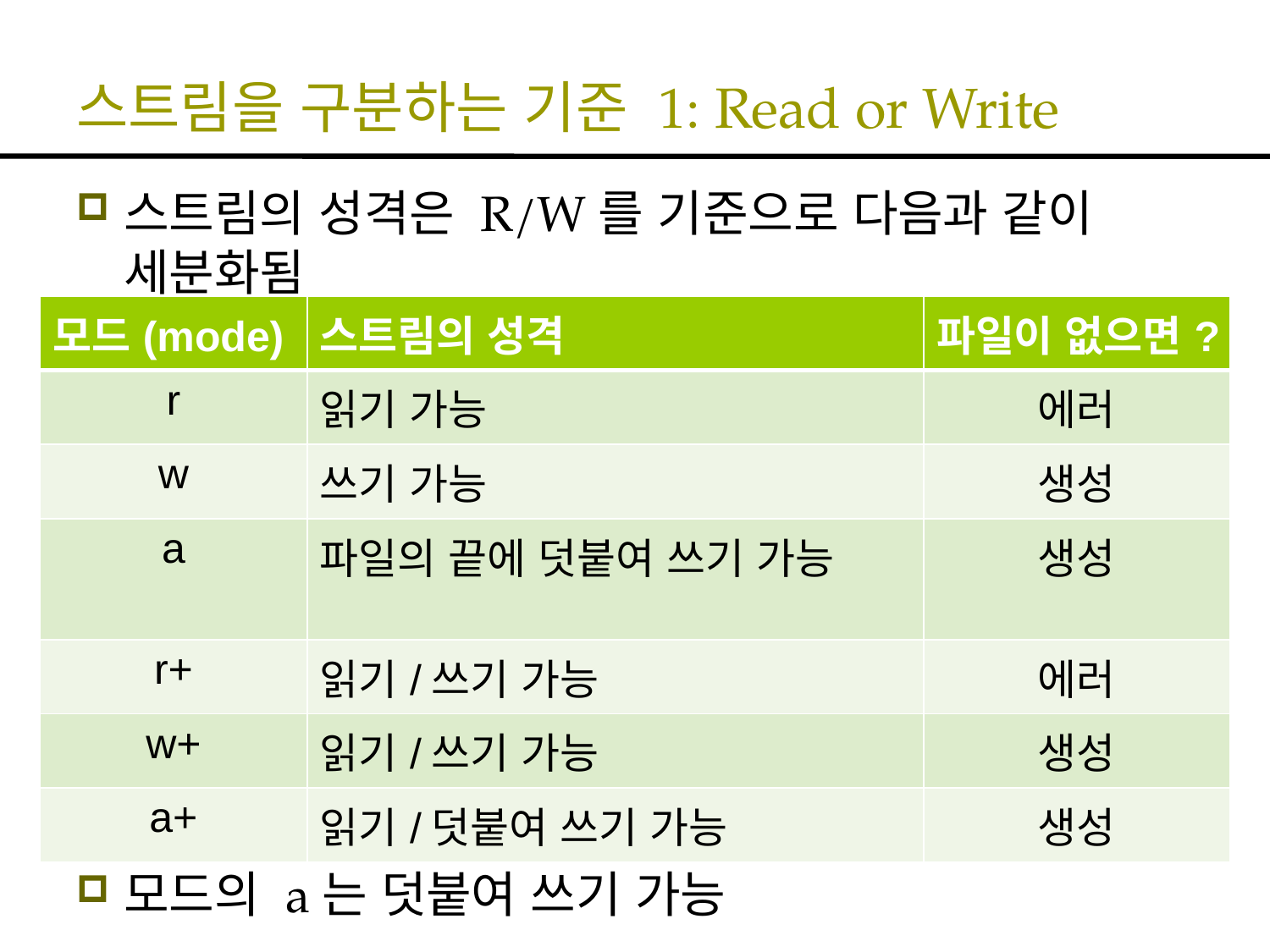

# 스트림을 구분하는 기준 1: Read or Write
스트림의 성격은 R/W를 기준으로 다음과 같이 세분화됨

모드의 +는 읽기/쓰기 모두 가능
모드의 a는 덧붙여 쓰기 가능
| 모드(mode) | 스트림의 성격 | 파일이 없으면? |
| --- | --- | --- |
| r | 읽기 가능 | 에러 |
| w | 쓰기 가능 | 생성 |
| a | 파일의 끝에 덧붙여 쓰기 가능 | 생성 |
| r+ | 읽기/쓰기 가능 | 에러 |
| w+ | 읽기/쓰기 가능 | 생성 |
| a+ | 읽기/덧붙여 쓰기 가능 | 생성 |